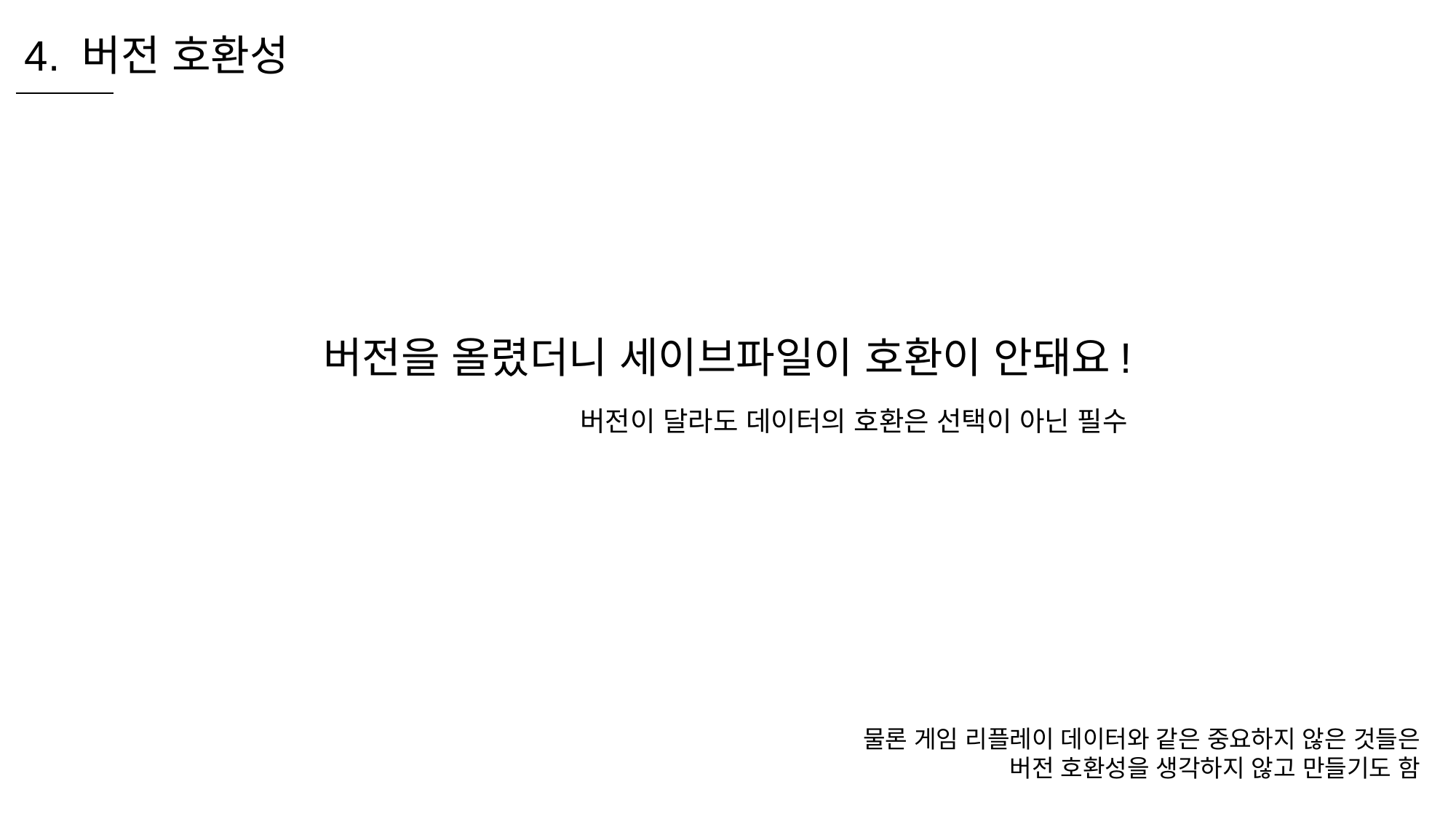

4. 버전 호환성
버전을 올렸더니 세이브파일이 호환이 안돼요!
버전이 달라도 데이터의 호환은 선택이 아닌 필수
물론 게임 리플레이 데이터와 같은 중요하지 않은 것들은
버전 호환성을 생각하지 않고 만들기도 함